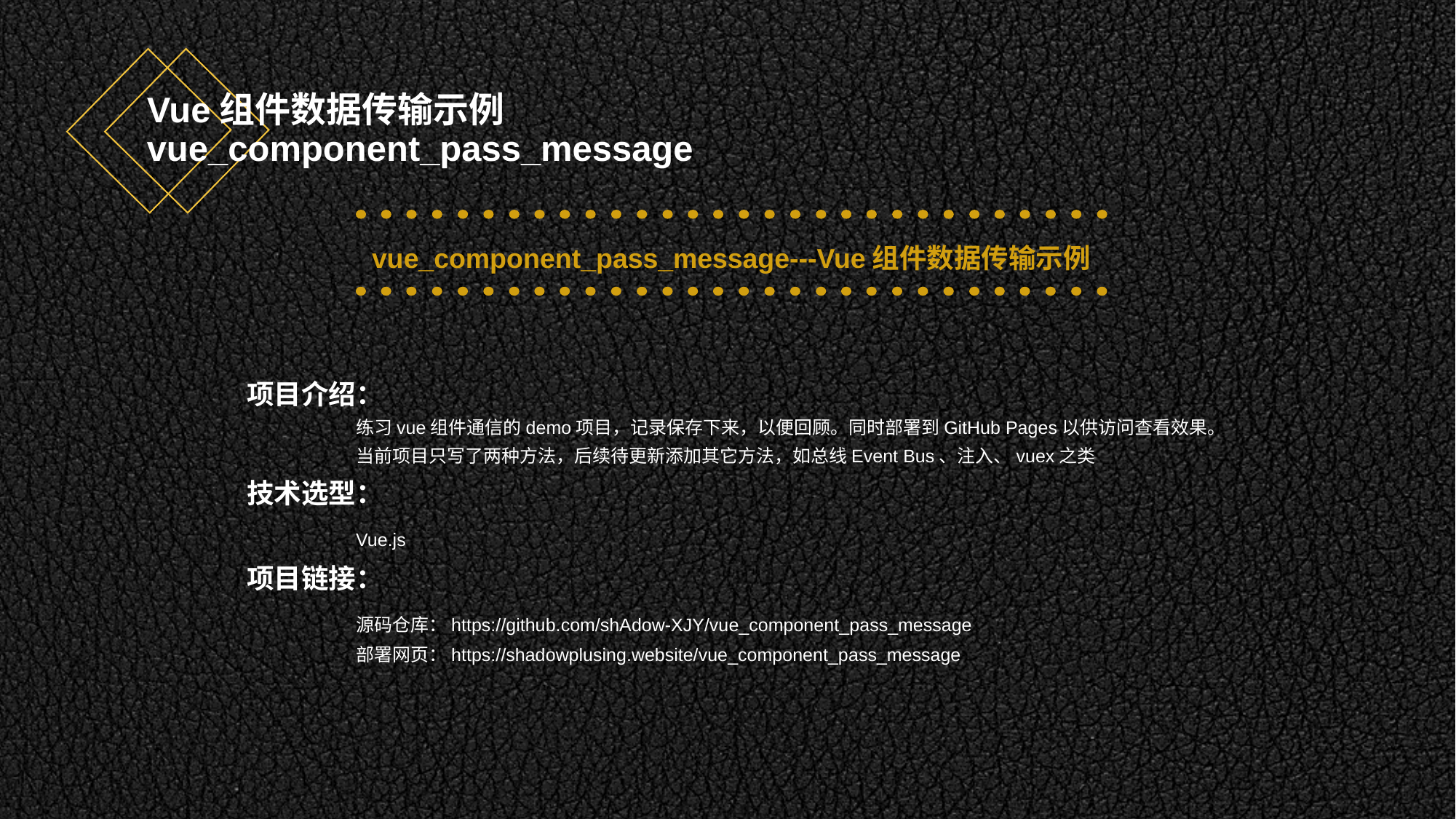

# Vue组件数据传输示例 vue_component_pass_message

vue_component_pass_message---Vue组件数据传输示例

项目介绍：
	练习vue组件通信的demo项目，记录保存下来，以便回顾。同时部署到GitHub Pages以供访问查看效果。	当前项目只写了两种方法，后续待更新添加其它方法，如总线Event Bus、注入、vuex之类
技术选型：
	Vue.js
项目链接：
	源码仓库：https://github.com/shAdow-XJY/vue_component_pass_message
	部署网页：https://shadowplusing.website/vue_component_pass_message